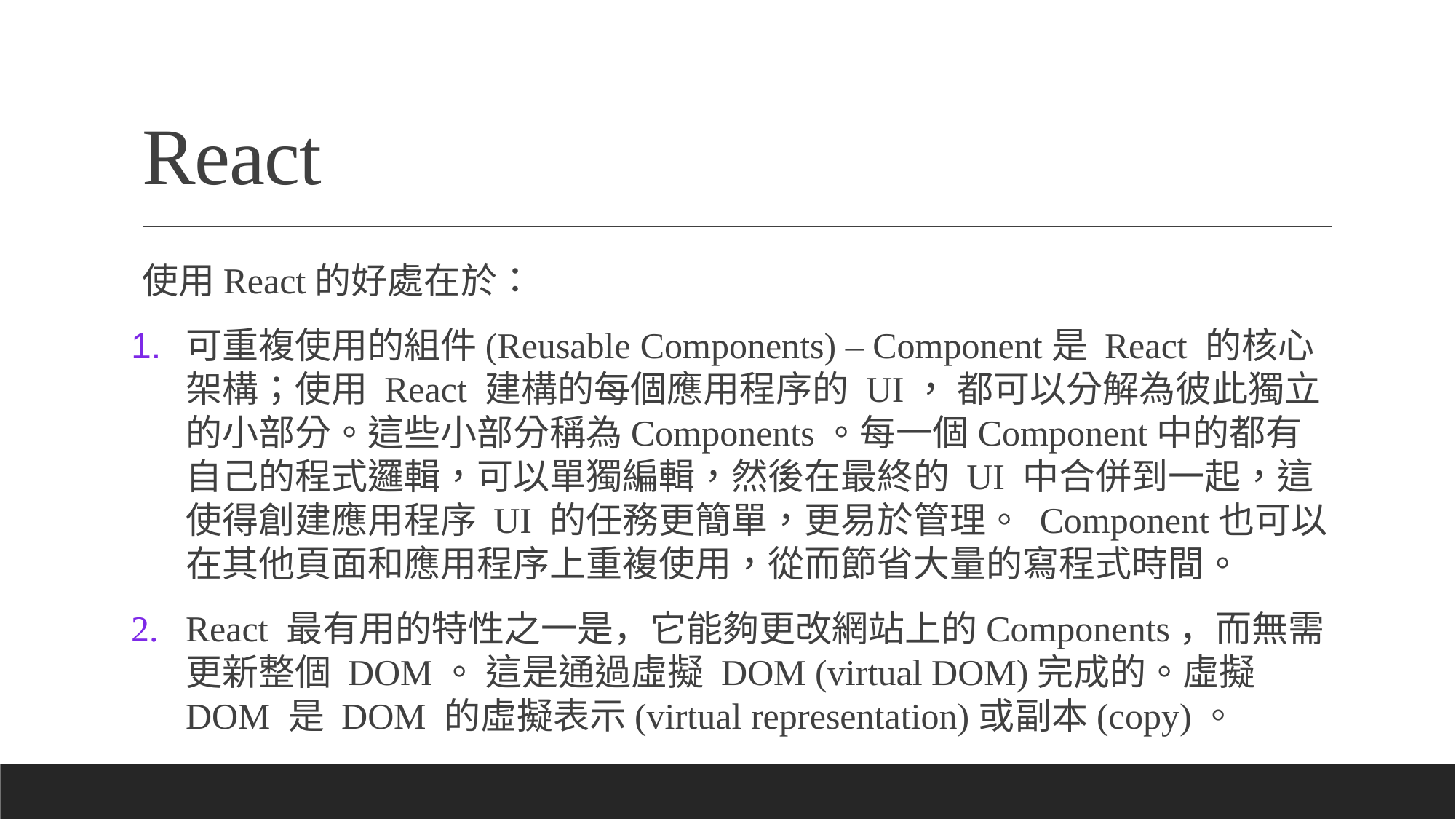

# React
使用React的好處在於：
可重複使用的組件(Reusable Components) – Component是 React 的核心架構；使用 React 建構的每個應用程序的 UI， 都可以分解為彼此獨立的小部分。這些小部分稱為Components。每一個Component中的都有自己的程式邏輯，可以單獨編輯，然後在最終的 UI 中合併到一起，這使得創建應用程序 UI 的任務更簡單，更易於管理。 Component也可以在其他頁面和應用程序上重複使用，從而節省大量的寫程式時間。
React 最有用的特性之一是，它能夠更改網站上的Components，而無需更新整個 DOM。 這是通過虛擬 DOM (virtual DOM)完成的。虛擬 DOM 是 DOM 的虛擬表示(virtual representation)或副本(copy)。